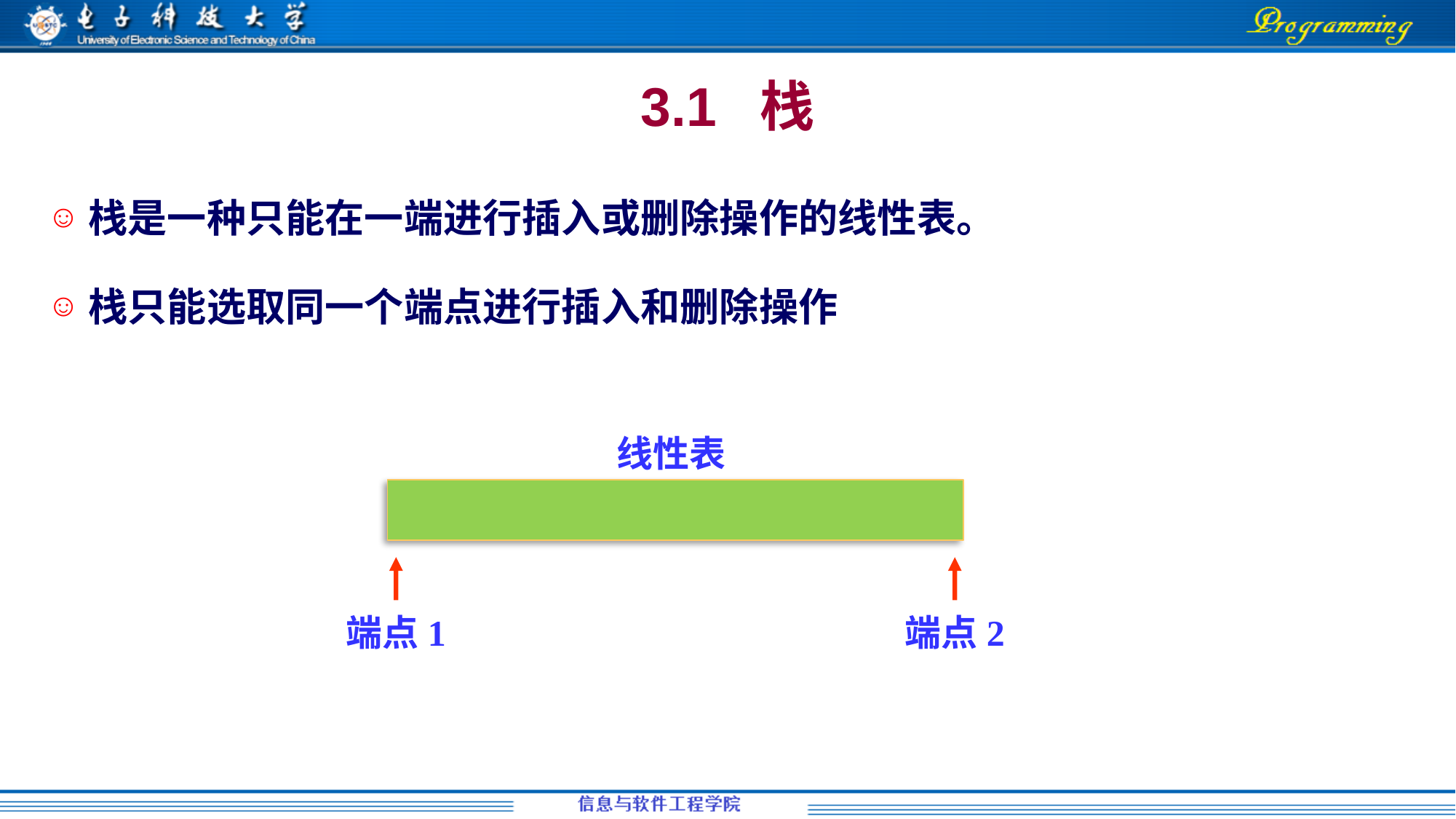

# 3.1  栈
栈是一种只能在一端进行插入或删除操作的线性表。
栈只能选取同一个端点进行插入和删除操作

线性表

端点1
端点2